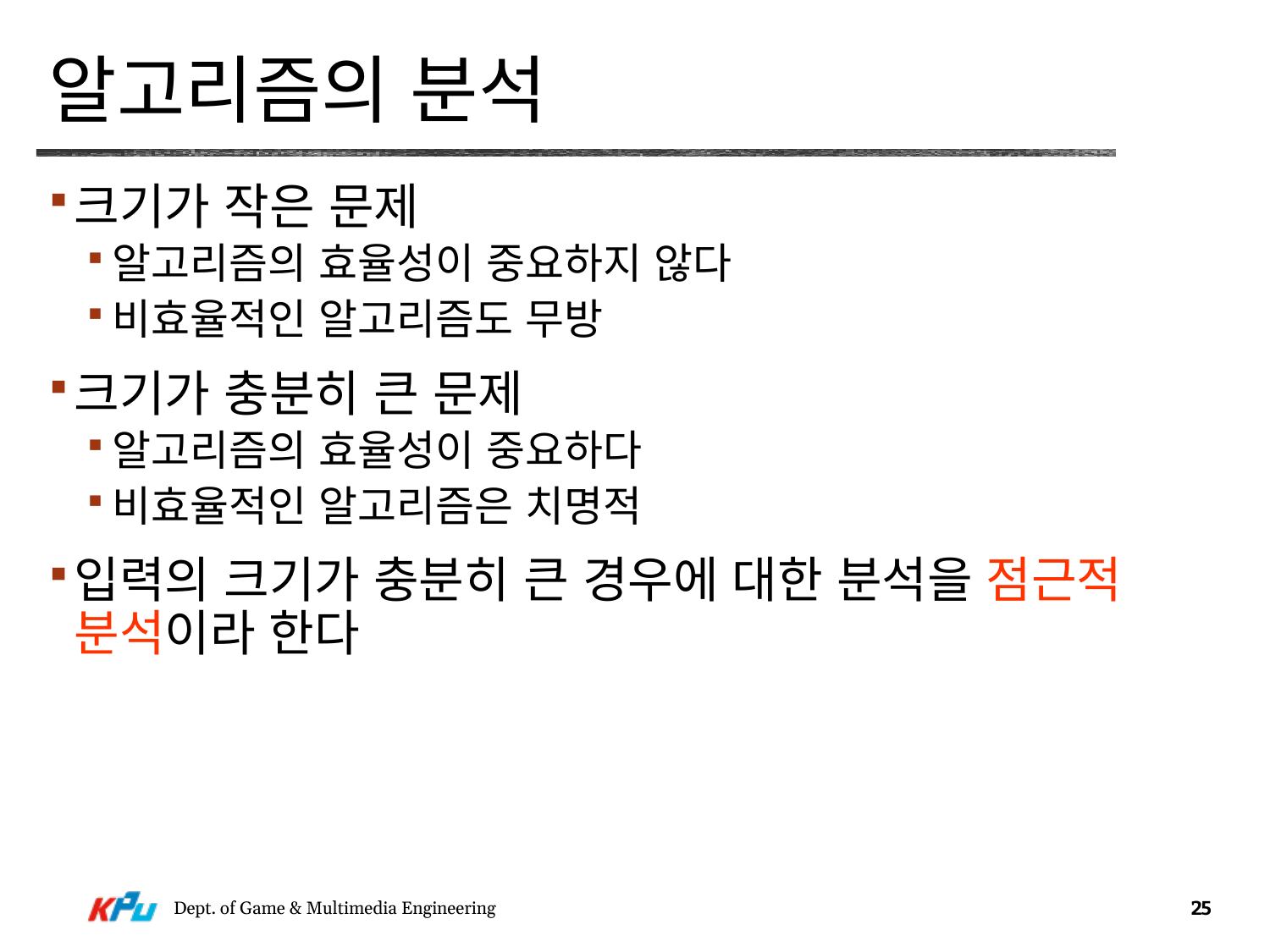

# 알고리즘의 분석
크기가 작은 문제
알고리즘의 효율성이 중요하지 않다
비효율적인 알고리즘도 무방
크기가 충분히 큰 문제
알고리즘의 효율성이 중요하다
비효율적인 알고리즘은 치명적
입력의 크기가 충분히 큰 경우에 대한 분석을 점근적 분석이라 한다
Dept. of Game & Multimedia Engineering
25